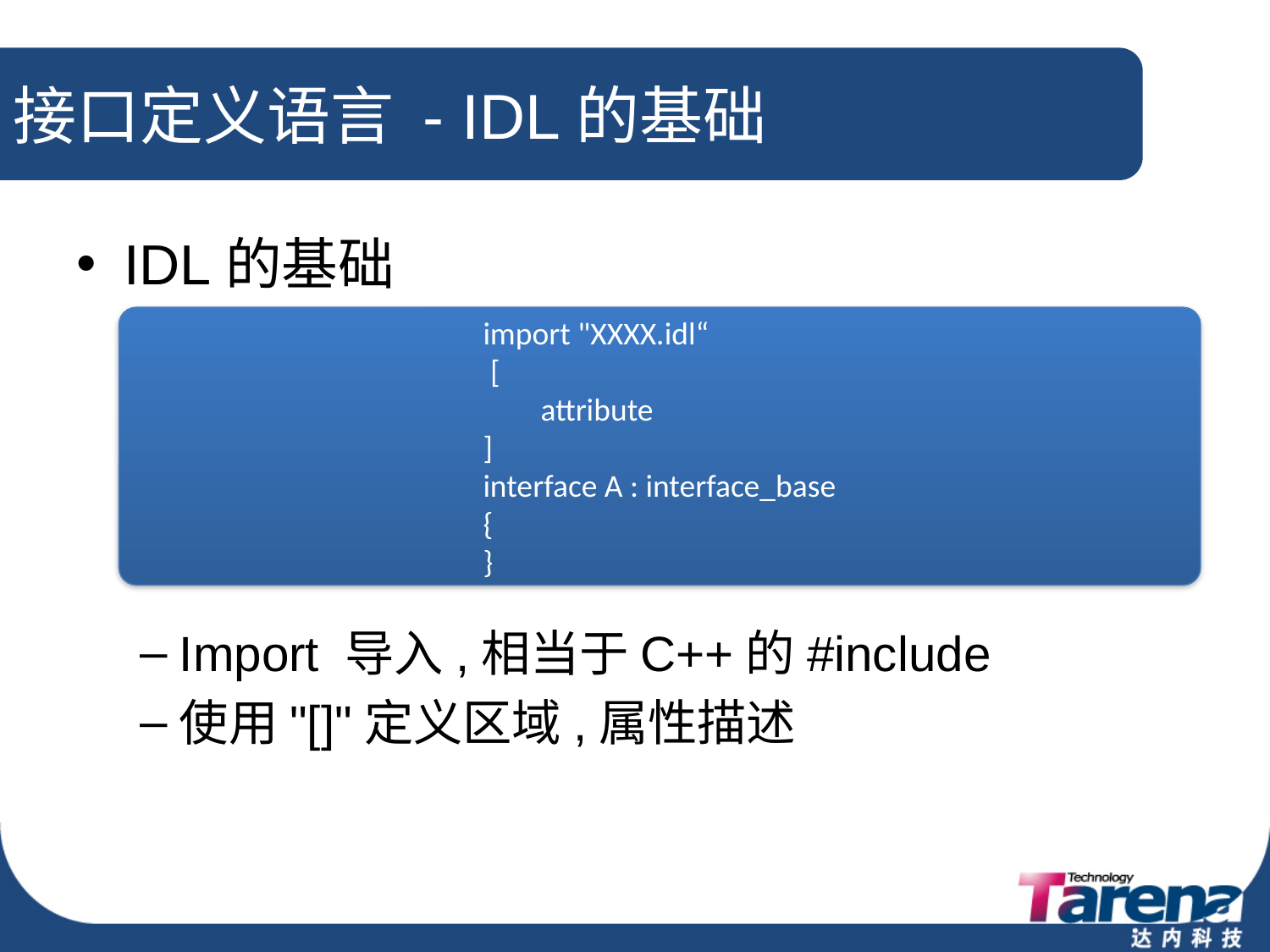

# 接口定义语言 - IDL的基础
IDL的基础

Import 导入,相当于C++的#include
使用"[]"定义区域,属性描述
import "XXXX.idl“
 [
        attribute
]
interface A : interface_base
{
}